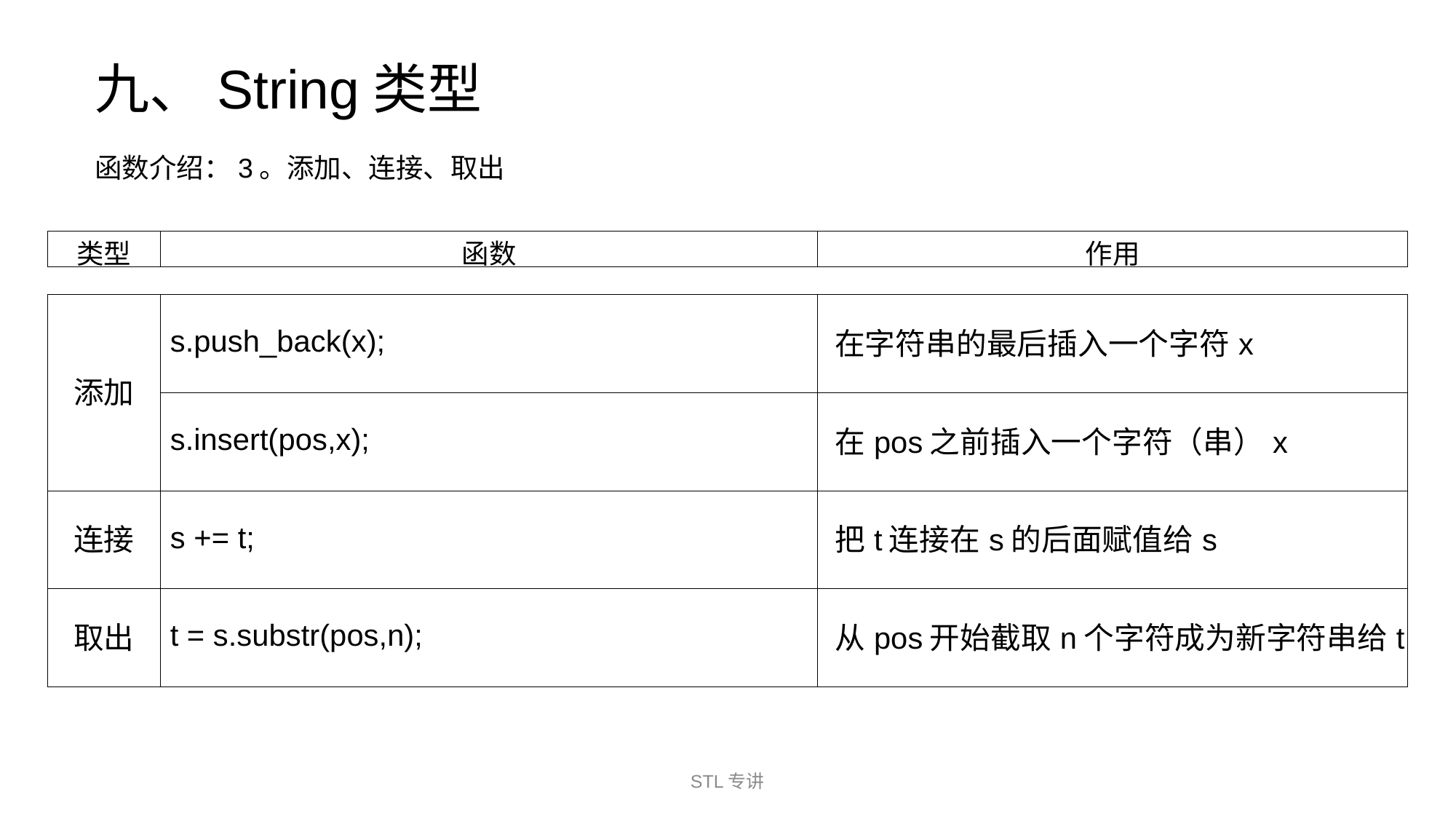

九、String类型
函数介绍：3。添加、连接、取出
| 类型 | 函数 | 作用 |
| --- | --- | --- |
| 添加 | s.push\_back(x); | 在字符串的最后插入一个字符x |
| --- | --- | --- |
|  | s.insert(pos,x); | 在pos之前插入一个字符（串）x |
| 连接 | s += t; | 把t连接在s的后面赋值给s |
| 取出 | t = s.substr(pos,n); | 从pos开始截取n个字符成为新字符串给t |

STL专讲
48